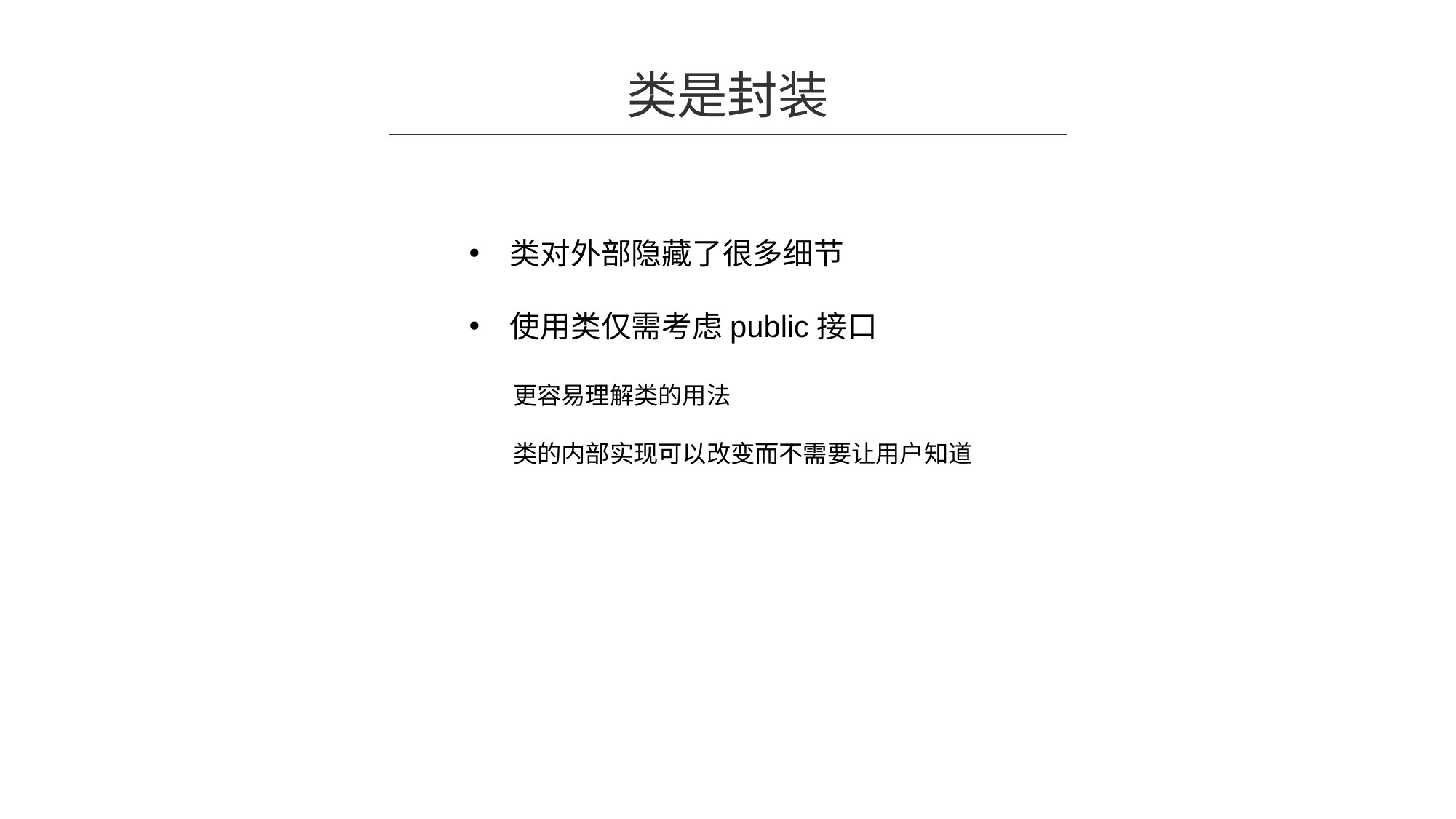

类是封装

类对外部隐藏了很多细节

使用类仅需考虑public接口

       更容易理解类的用法

       类的内部实现可以改变而不需要让用户知道